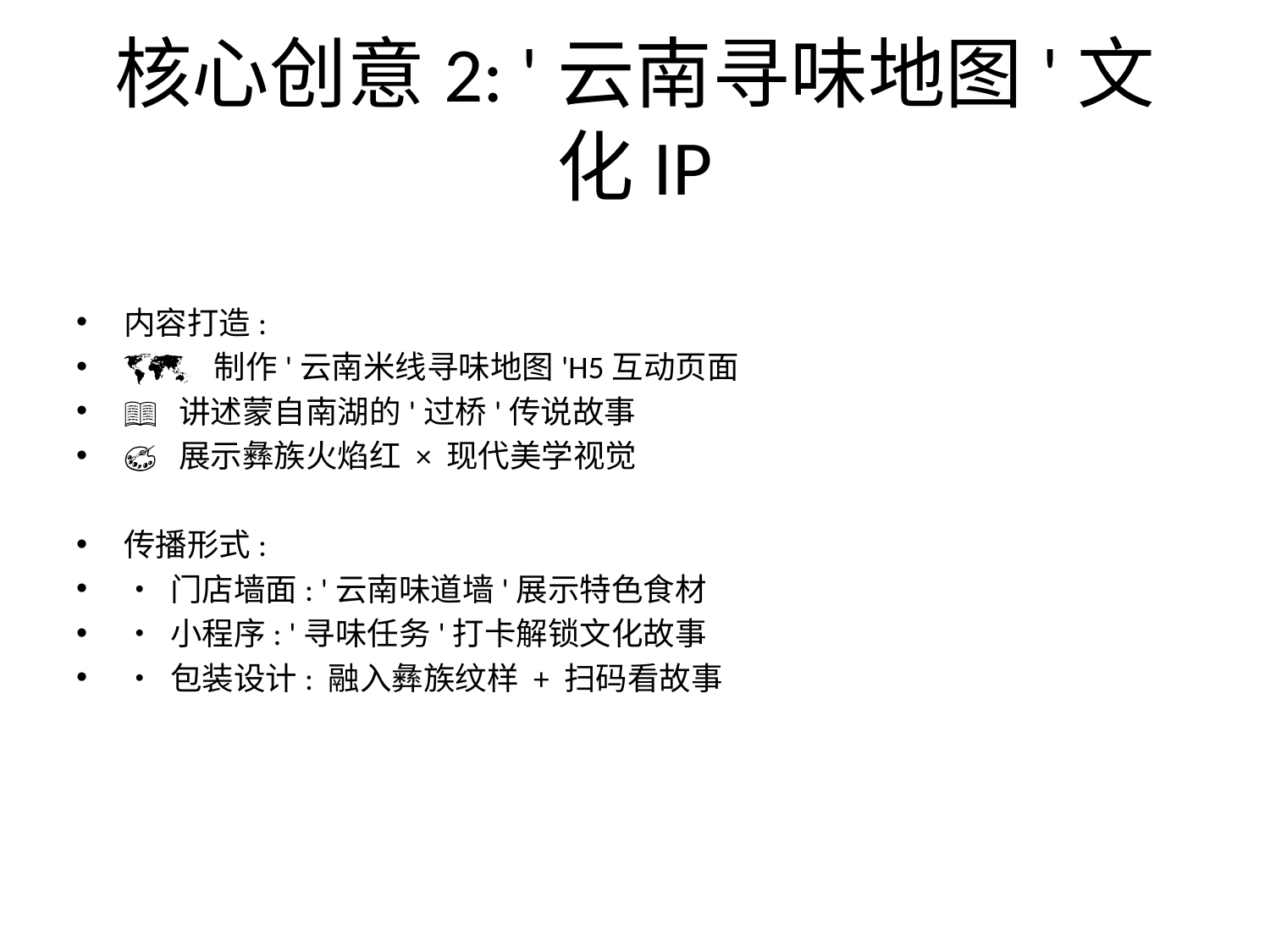

# 核心创意2: '云南寻味地图'文化IP

内容打造:
🗺️  制作'云南米线寻味地图'H5互动页面
📖  讲述蒙自南湖的'过桥'传说故事
🎨  展示彝族火焰红 × 现代美学视觉

传播形式:
• 门店墙面: '云南味道墙'展示特色食材
• 小程序: '寻味任务'打卡解锁文化故事
• 包装设计: 融入彝族纹样 + 扫码看故事